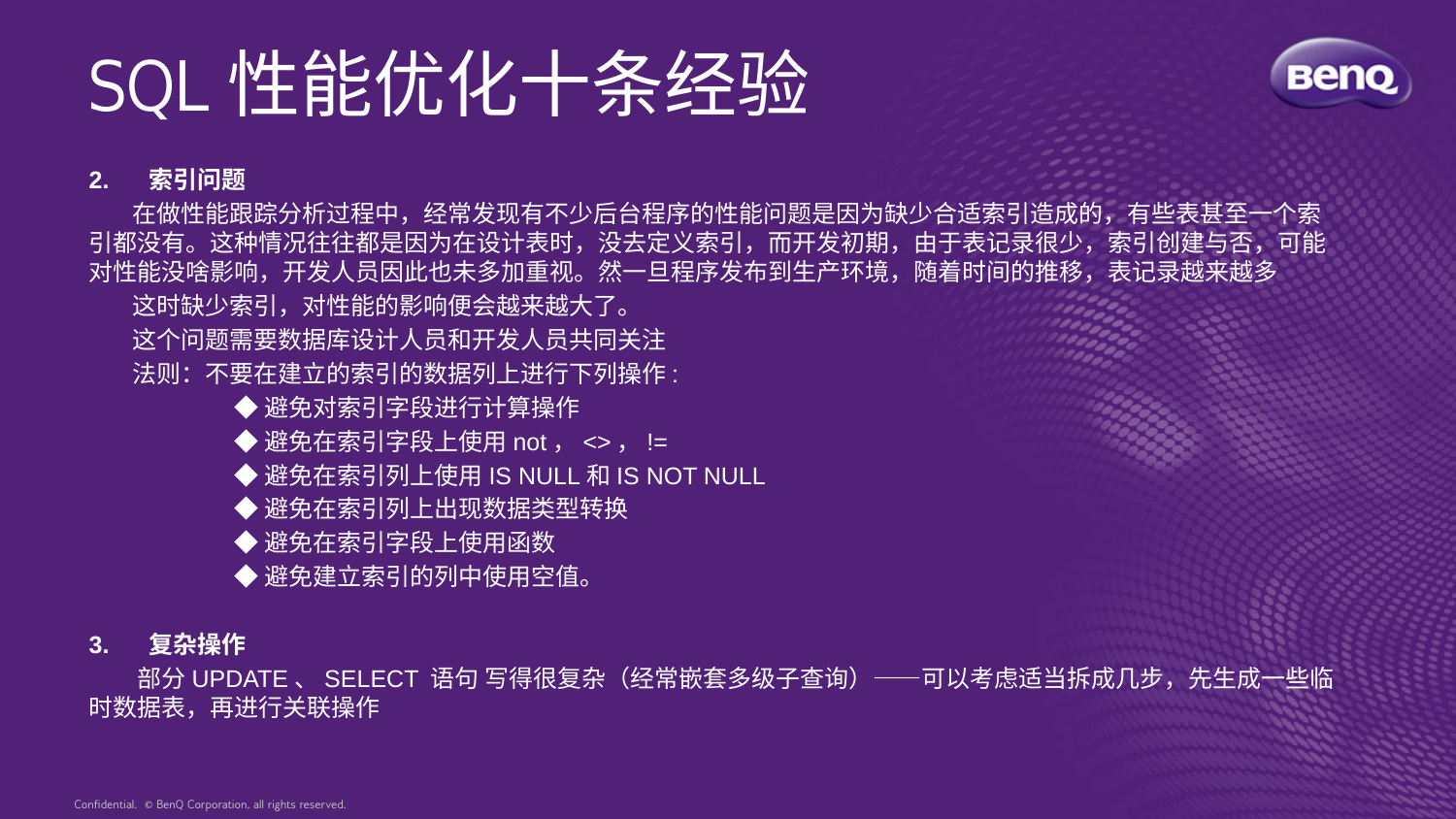

SQL性能优化十条经验
2.     索引问题
       在做性能跟踪分析过程中，经常发现有不少后台程序的性能问题是因为缺少合适索引造成的，有些表甚至一个索引都没有。这种情况往往都是因为在设计表时，没去定义索引，而开发初期，由于表记录很少，索引创建与否，可能对性能没啥影响，开发人员因此也未多加重视。然一旦程序发布到生产环境，随着时间的推移，表记录越来越多
       这时缺少索引，对性能的影响便会越来越大了。
       这个问题需要数据库设计人员和开发人员共同关注
       法则：不要在建立的索引的数据列上进行下列操作:
	◆避免对索引字段进行计算操作
	◆避免在索引字段上使用not，<>，!=
	◆避免在索引列上使用IS NULL和IS NOT NULL
	◆避免在索引列上出现数据类型转换
	◆避免在索引字段上使用函数
	◆避免建立索引的列中使用空值。

3.     复杂操作
        部分UPDATE、SELECT 语句 写得很复杂（经常嵌套多级子查询）——可以考虑适当拆成几步，先生成一些临时数据表，再进行关联操作